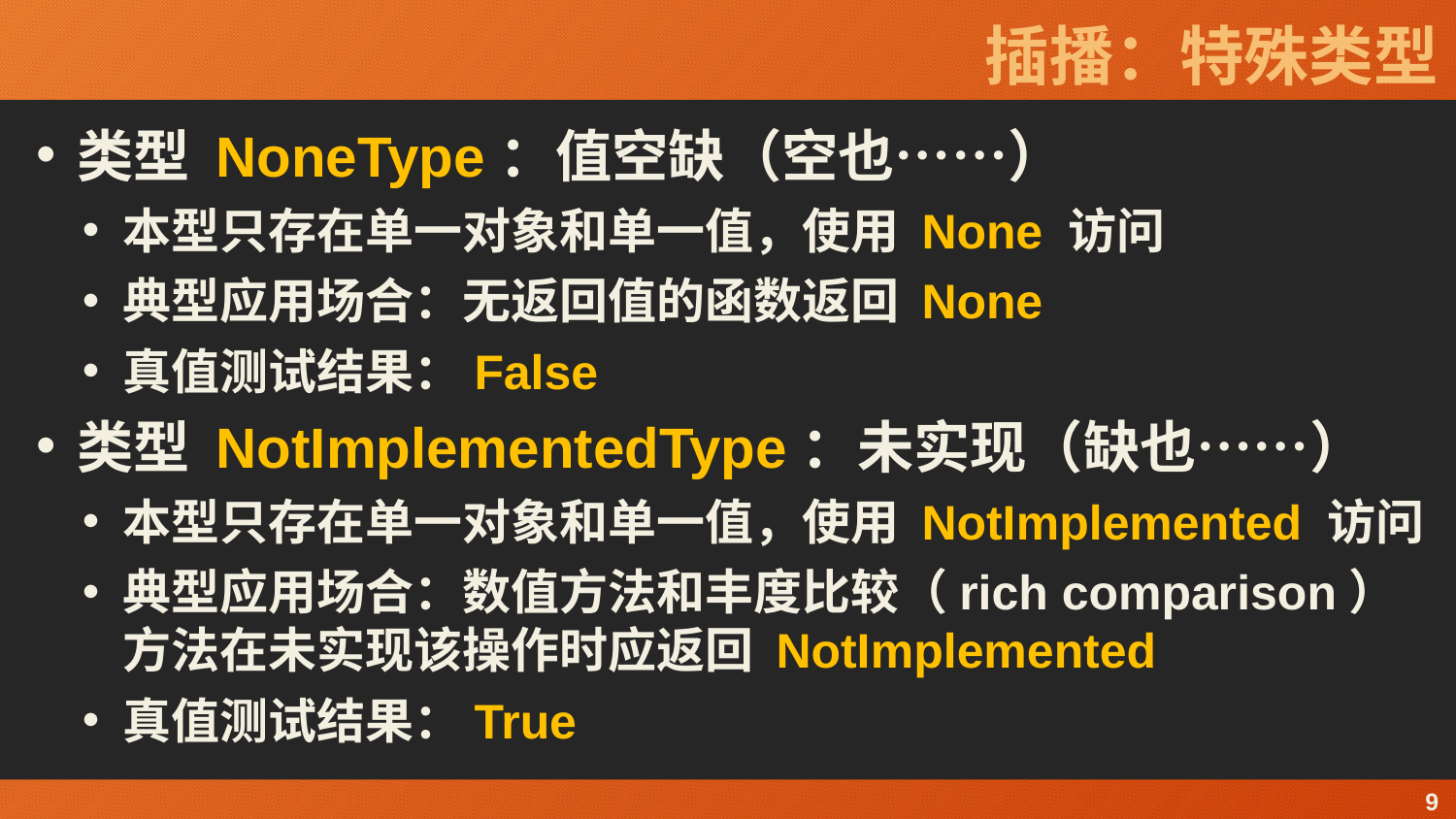

# 插播：特殊类型
类型 NoneType：值空缺（空也……）
本型只存在单一对象和单一值，使用 None 访问
典型应用场合：无返回值的函数返回 None
真值测试结果：False
类型 NotImplementedType：未实现（缺也……）
本型只存在单一对象和单一值，使用 NotImplemented 访问
典型应用场合：数值方法和丰度比较（rich comparison）方法在未实现该操作时应返回 NotImplemented
真值测试结果：True
9